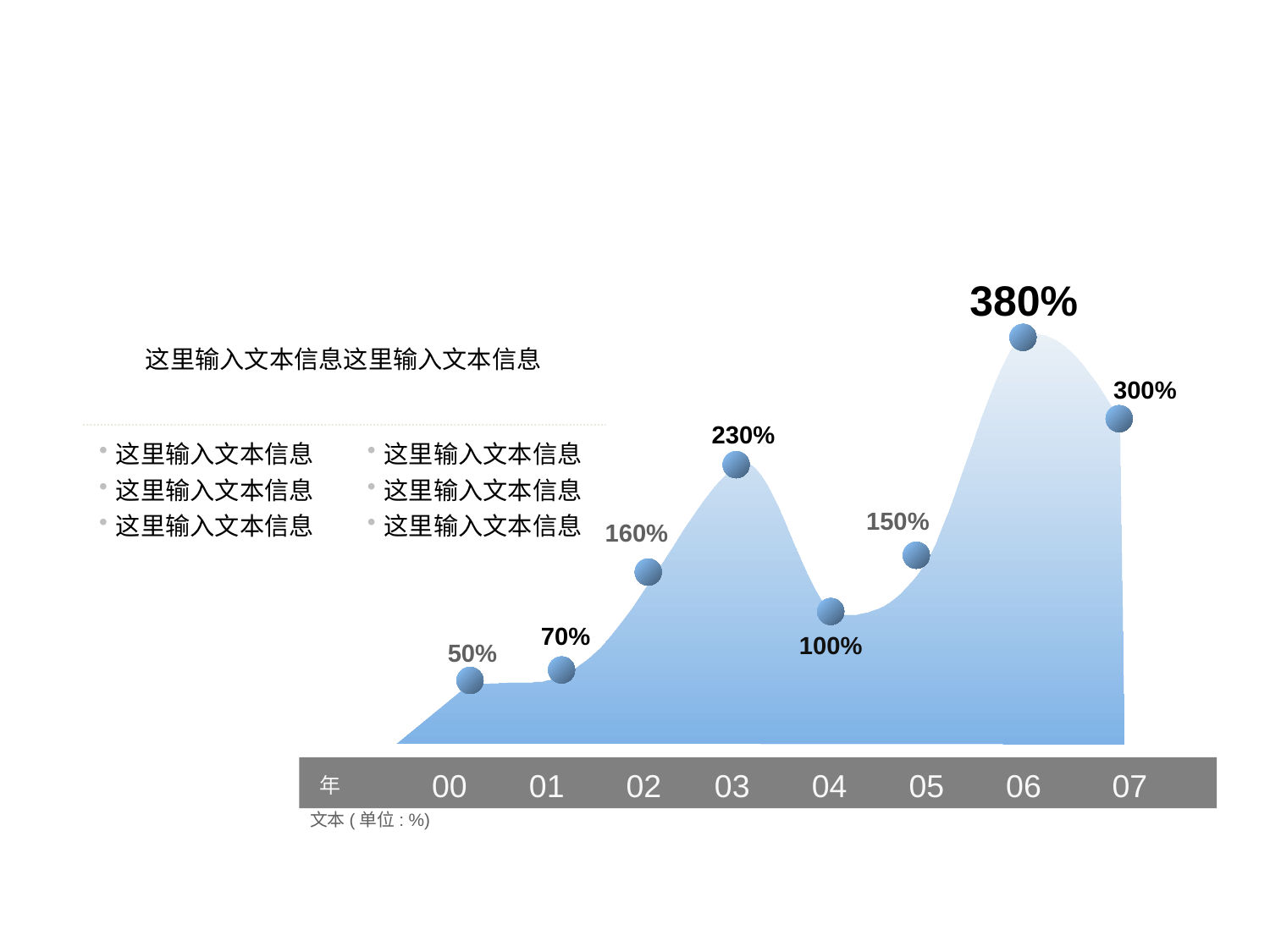

380%

300%

230%

150%
160%

70%
100%
50%

00       01       02      03       04       05       06        07
年
文本(单位: %)
这里输入文本信息这里输入文本信息

这里输入文本信息
这里输入文本信息
这里输入文本信息
这里输入文本信息
这里输入文本信息
这里输入文本信息